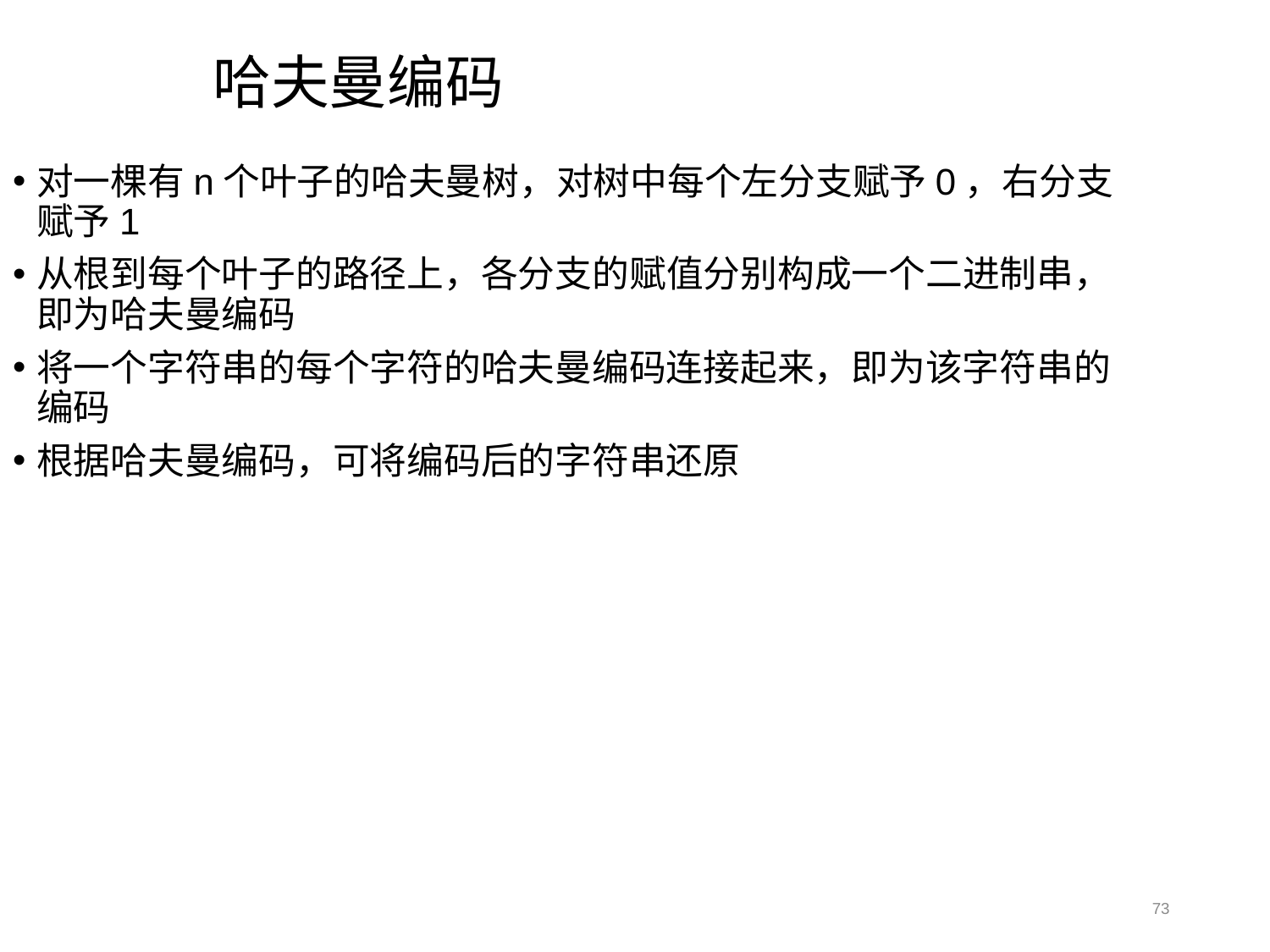

哈夫曼编码
对一棵有n个叶子的哈夫曼树，对树中每个左分支赋予0，右分支赋予1
从根到每个叶子的路径上，各分支的赋值分别构成一个二进制串，即为哈夫曼编码
将一个字符串的每个字符的哈夫曼编码连接起来，即为该字符串的编码
根据哈夫曼编码，可将编码后的字符串还原
73